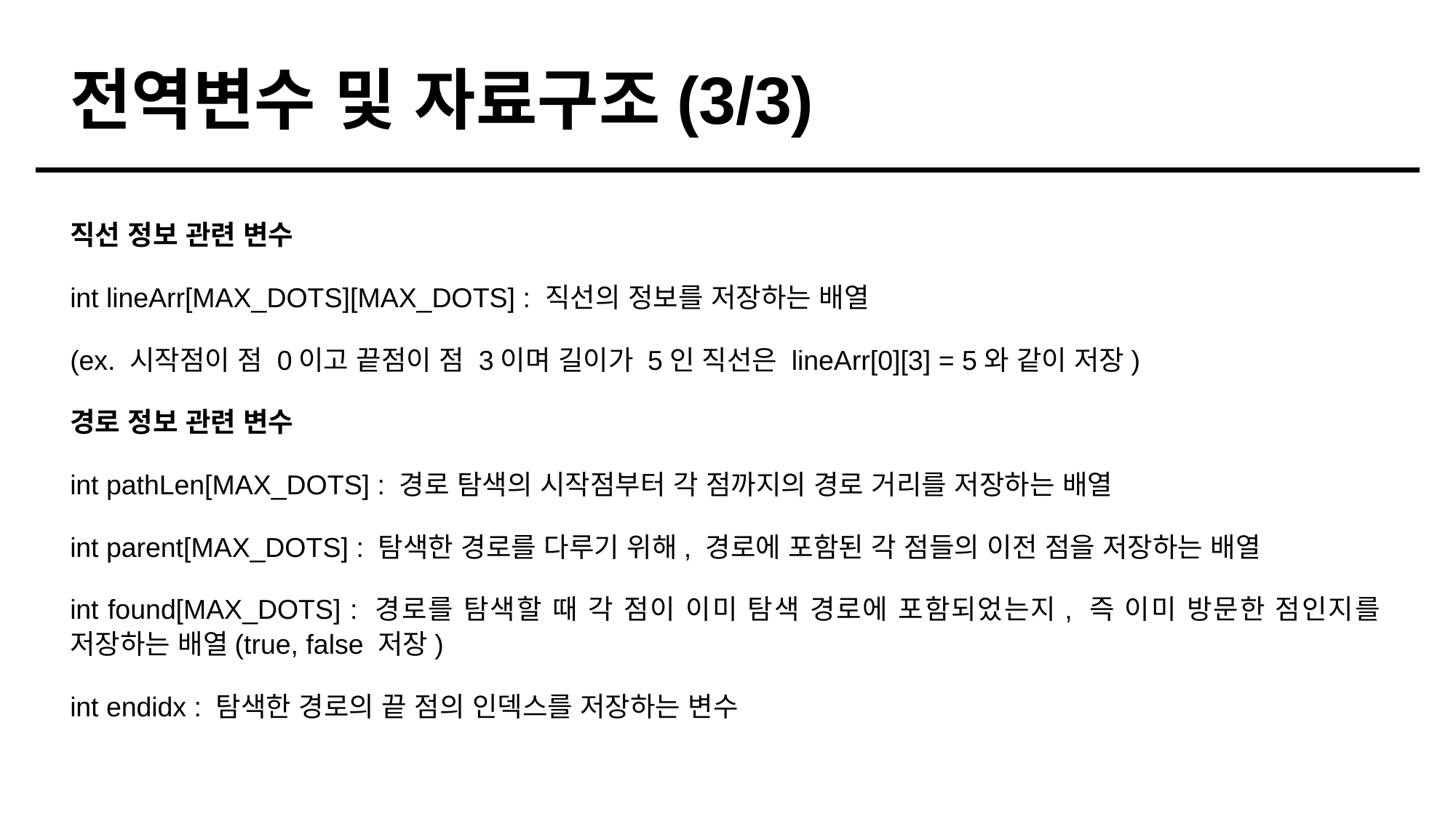

# 전역변수 및 자료구조(3/3)
직선 정보 관련 변수
int lineArr[MAX_DOTS][MAX_DOTS] : 직선의 정보를 저장하는 배열
(ex. 시작점이 점 0이고 끝점이 점 3이며 길이가 5인 직선은 lineArr[0][3] = 5와 같이 저장)
경로 정보 관련 변수
int pathLen[MAX_DOTS] : 경로 탐색의 시작점부터 각 점까지의 경로 거리를 저장하는 배열
int parent[MAX_DOTS] : 탐색한 경로를 다루기 위해, 경로에 포함된 각 점들의 이전 점을 저장하는 배열
int found[MAX_DOTS] : 경로를 탐색할 때 각 점이 이미 탐색 경로에 포함되었는지, 즉 이미 방문한 점인지를 저장하는 배열(true, false 저장)
int endidx : 탐색한 경로의 끝 점의 인덱스를 저장하는 변수